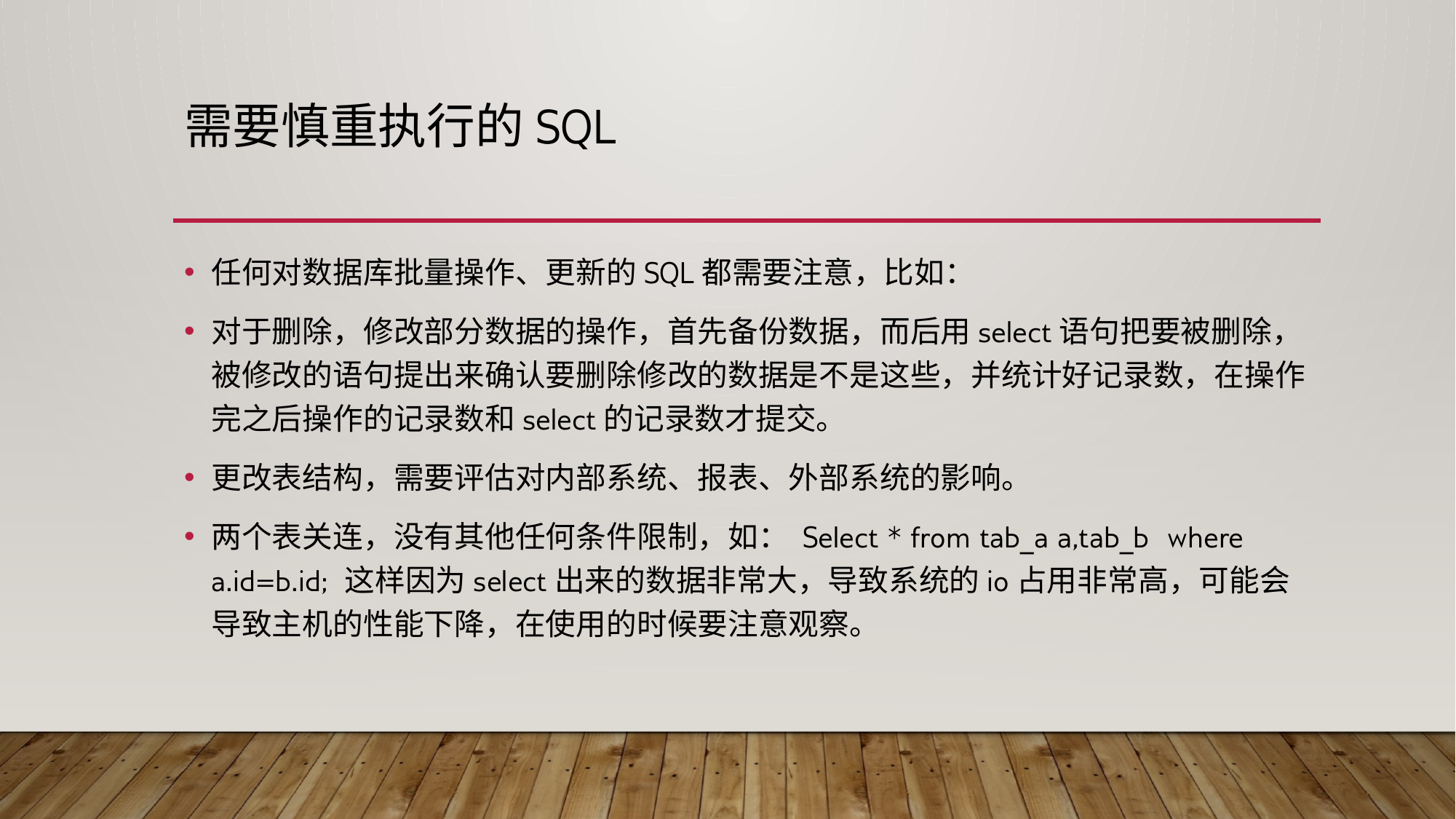

# 需要慎重执行的SQL
任何对数据库批量操作、更新的SQL都需要注意，比如：
对于删除，修改部分数据的操作，首先备份数据，而后用select语句把要被删除，被修改的语句提出来确认要删除修改的数据是不是这些，并统计好记录数，在操作完之后操作的记录数和select的记录数才提交。
更改表结构，需要评估对内部系统、报表、外部系统的影响。
两个表关连，没有其他任何条件限制，如： Select * from tab_a a,tab_b  where a.id=b.id; 这样因为select出来的数据非常大，导致系统的io占用非常高，可能会导致主机的性能下降，在使用的时候要注意观察。